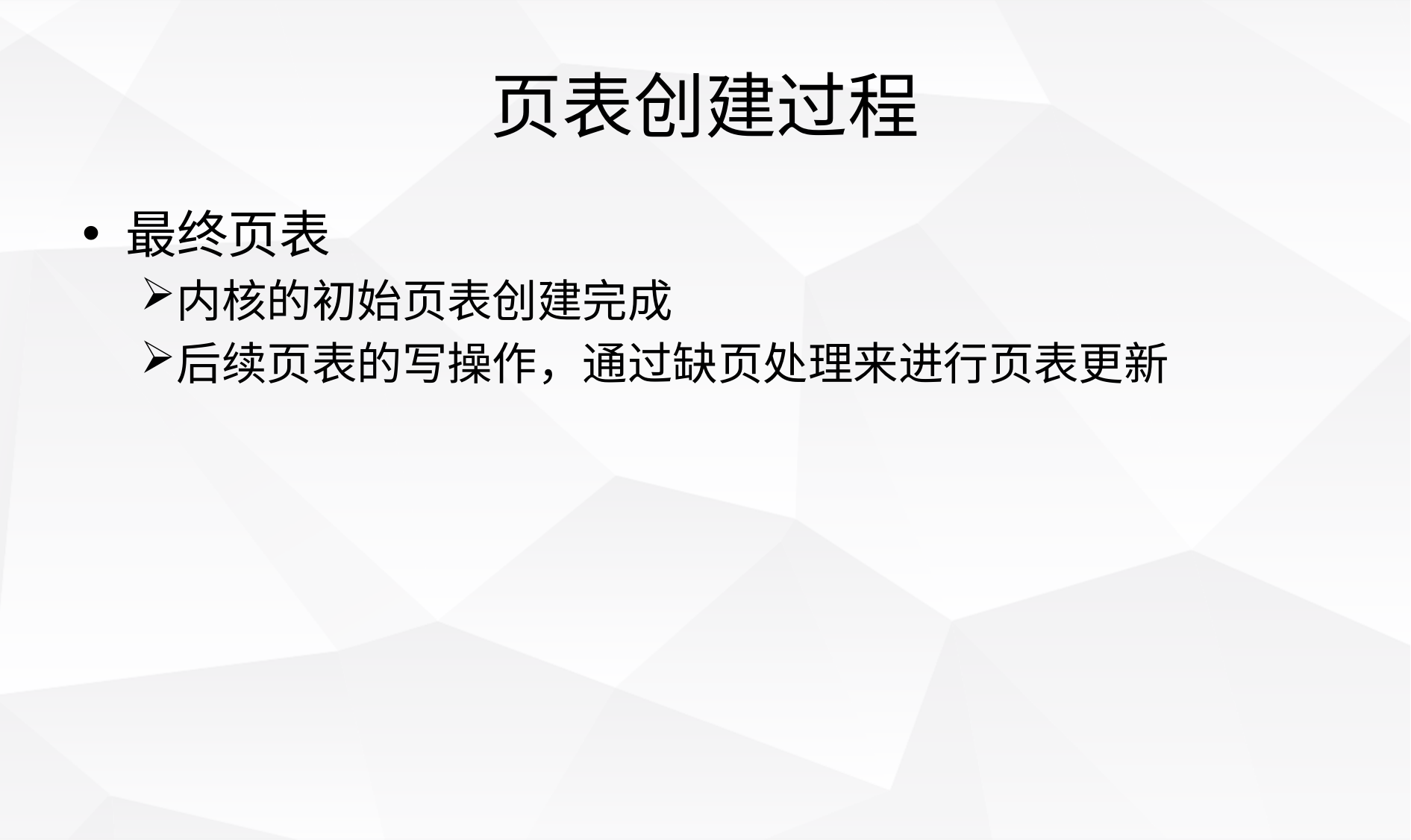

# 页表创建过程
最终页表
内核的初始页表创建完成
后续页表的写操作，通过缺页处理来进行页表更新